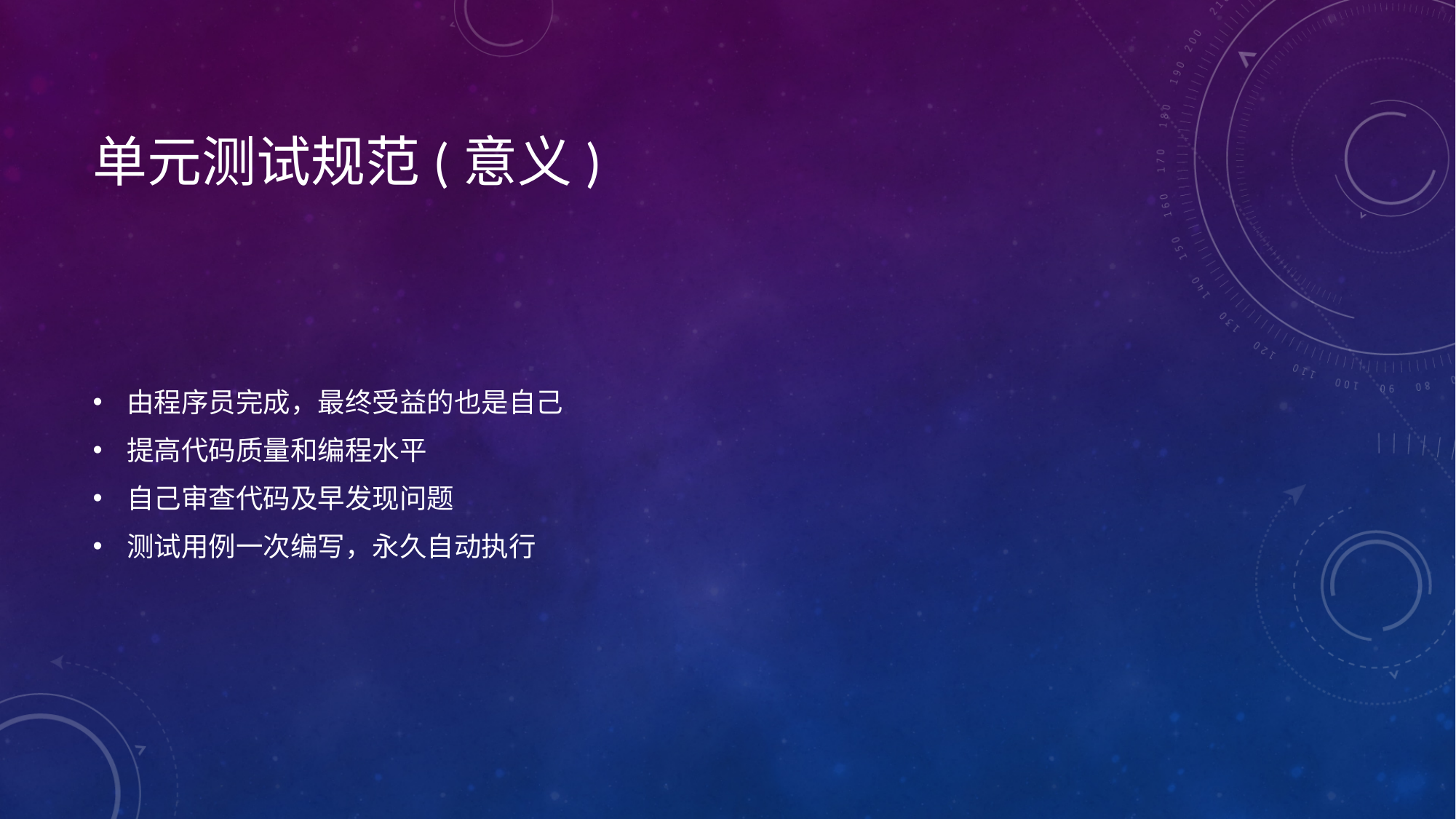

# 单元测试规范(意义)
由程序员完成，最终受益的也是自己
提高代码质量和编程水平
自己审查代码及早发现问题
测试用例一次编写，永久自动执行